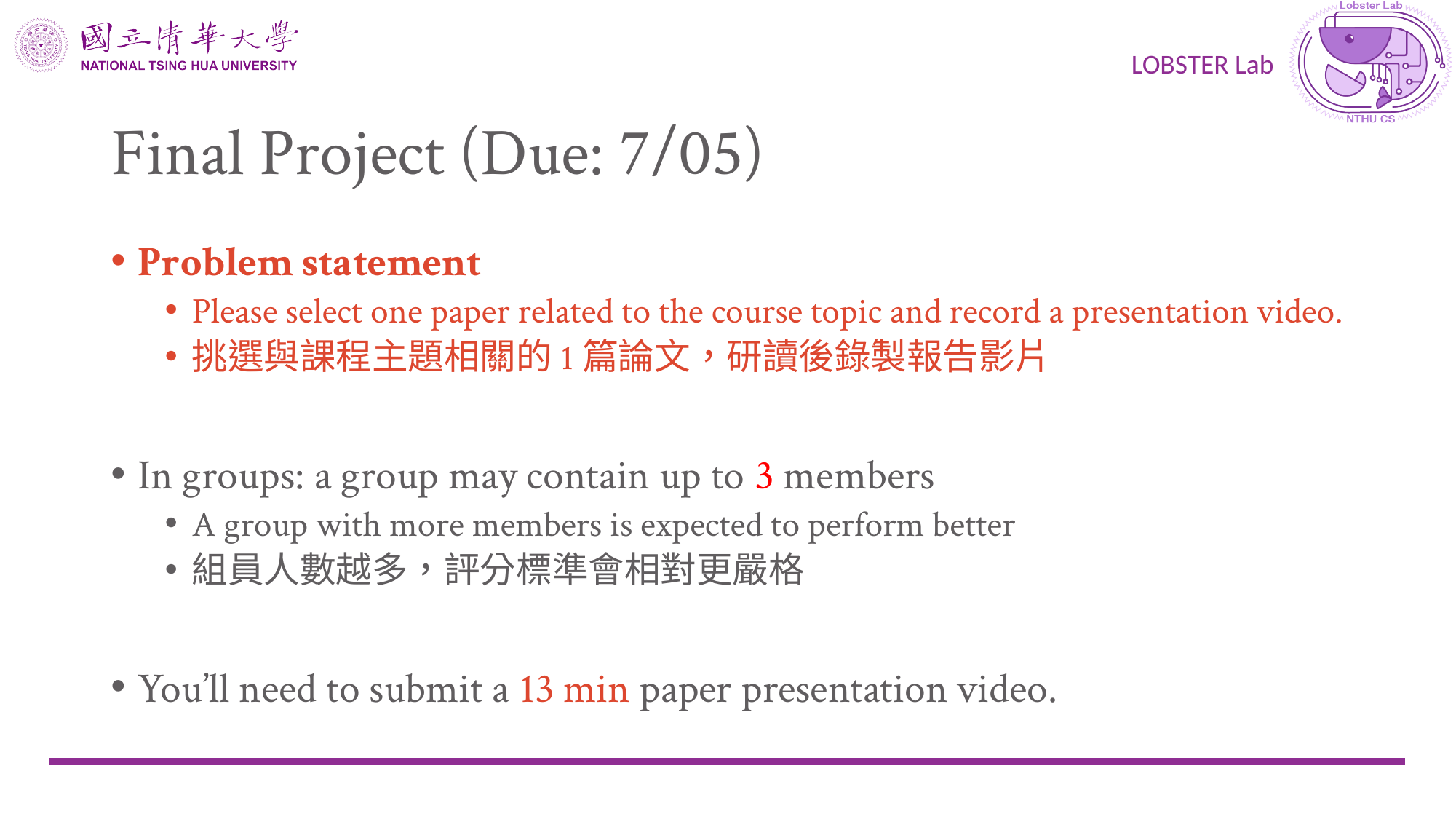

# Final Project (Due: 7/05)
Problem statement
Please select one paper related to the course topic and record a presentation video.
挑選與課程主題相關的1篇論文，研讀後錄製報告影片

In groups: a group may contain up to 3 members
A group with more members is expected to perform better
組員人數越多，評分標準會相對更嚴格

You’ll need to submit a 13 min paper presentation video.